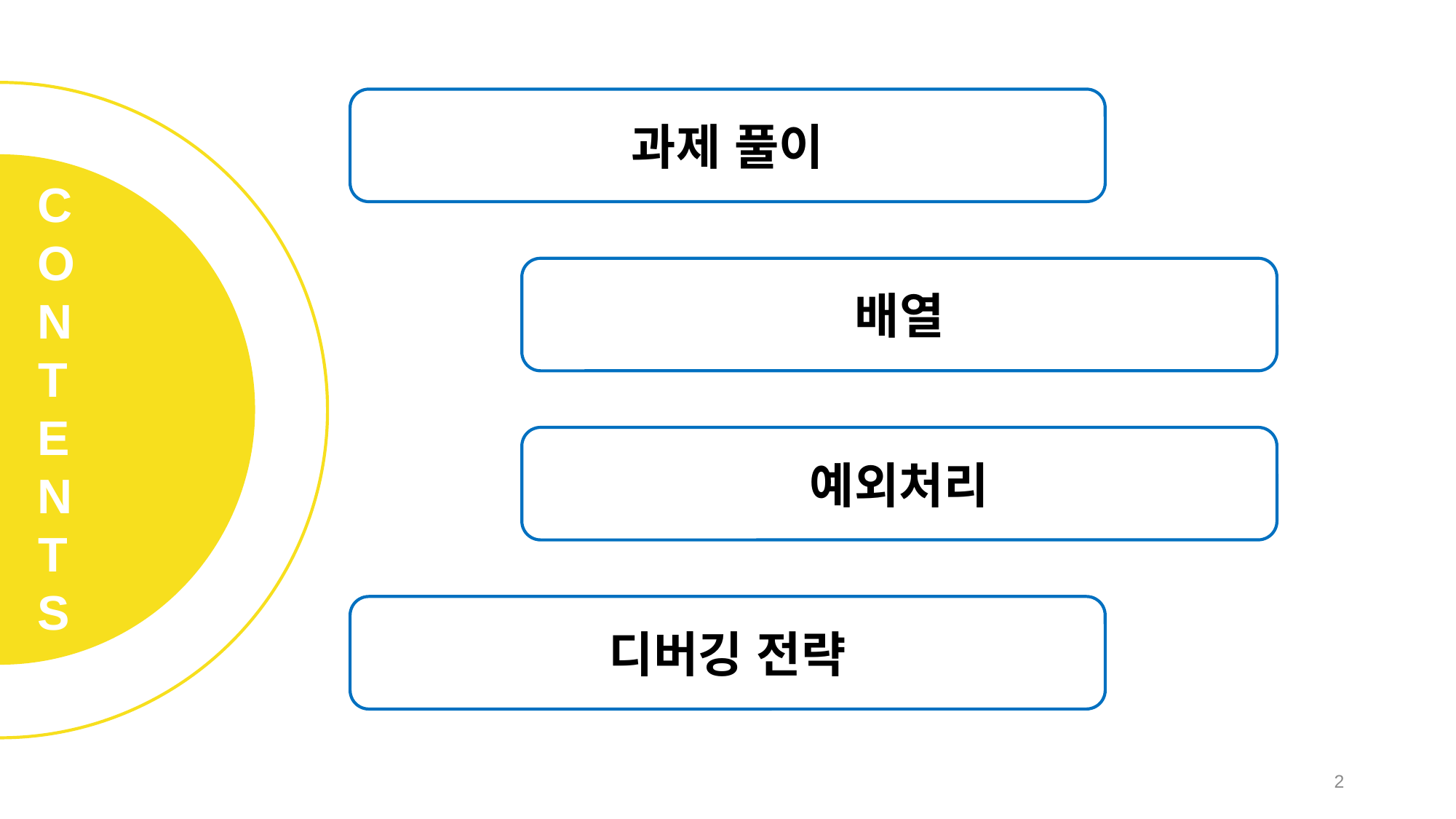

과제 풀이
배열
예외처리
디버깅 전략
2